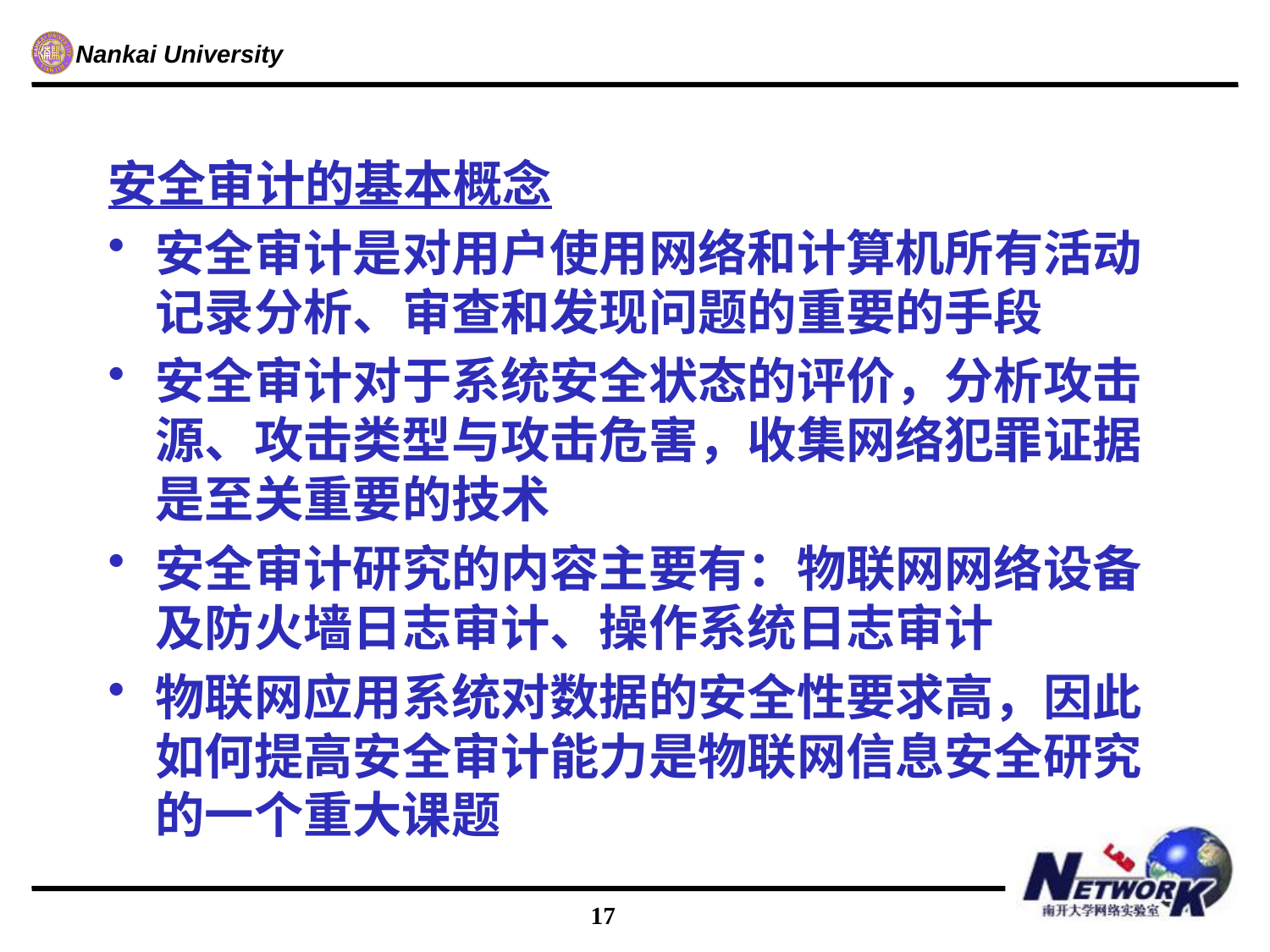

#
安全审计的基本概念
安全审计是对用户使用网络和计算机所有活动记录分析、审查和发现问题的重要的手段
安全审计对于系统安全状态的评价，分析攻击源、攻击类型与攻击危害，收集网络犯罪证据是至关重要的技术
安全审计研究的内容主要有：物联网网络设备及防火墙日志审计、操作系统日志审计
物联网应用系统对数据的安全性要求高，因此如何提高安全审计能力是物联网信息安全研究的一个重大课题
17